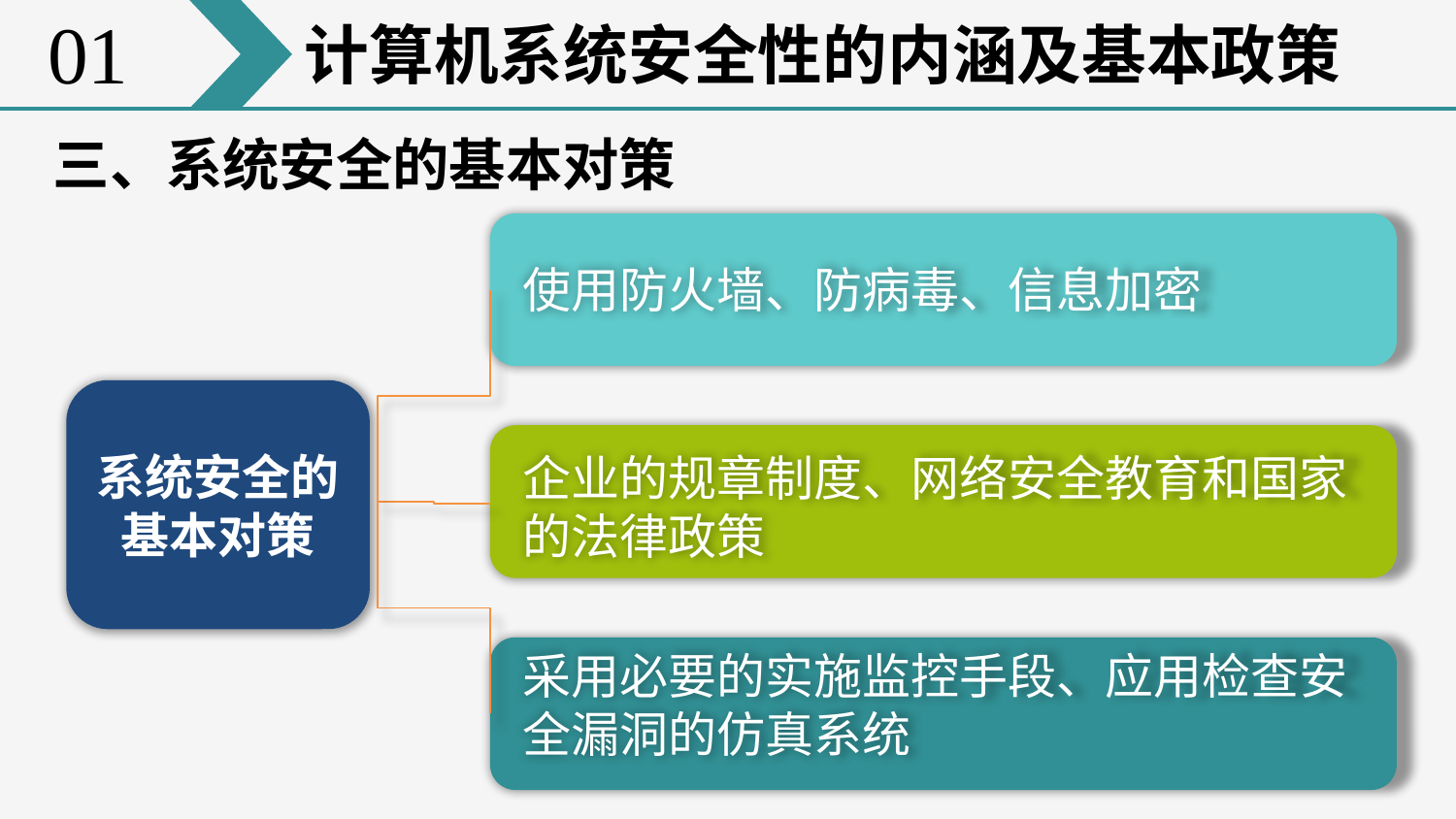

01

计算机系统安全性的内涵及基本政策
三、系统安全的基本对策

使用防火墙、防病毒、信息加密
系统安全的
基本对策

企业的规章制度、网络安全教育和国家的法律政策

采用必要的实施监控手段、应用检查安全漏洞的仿真系统